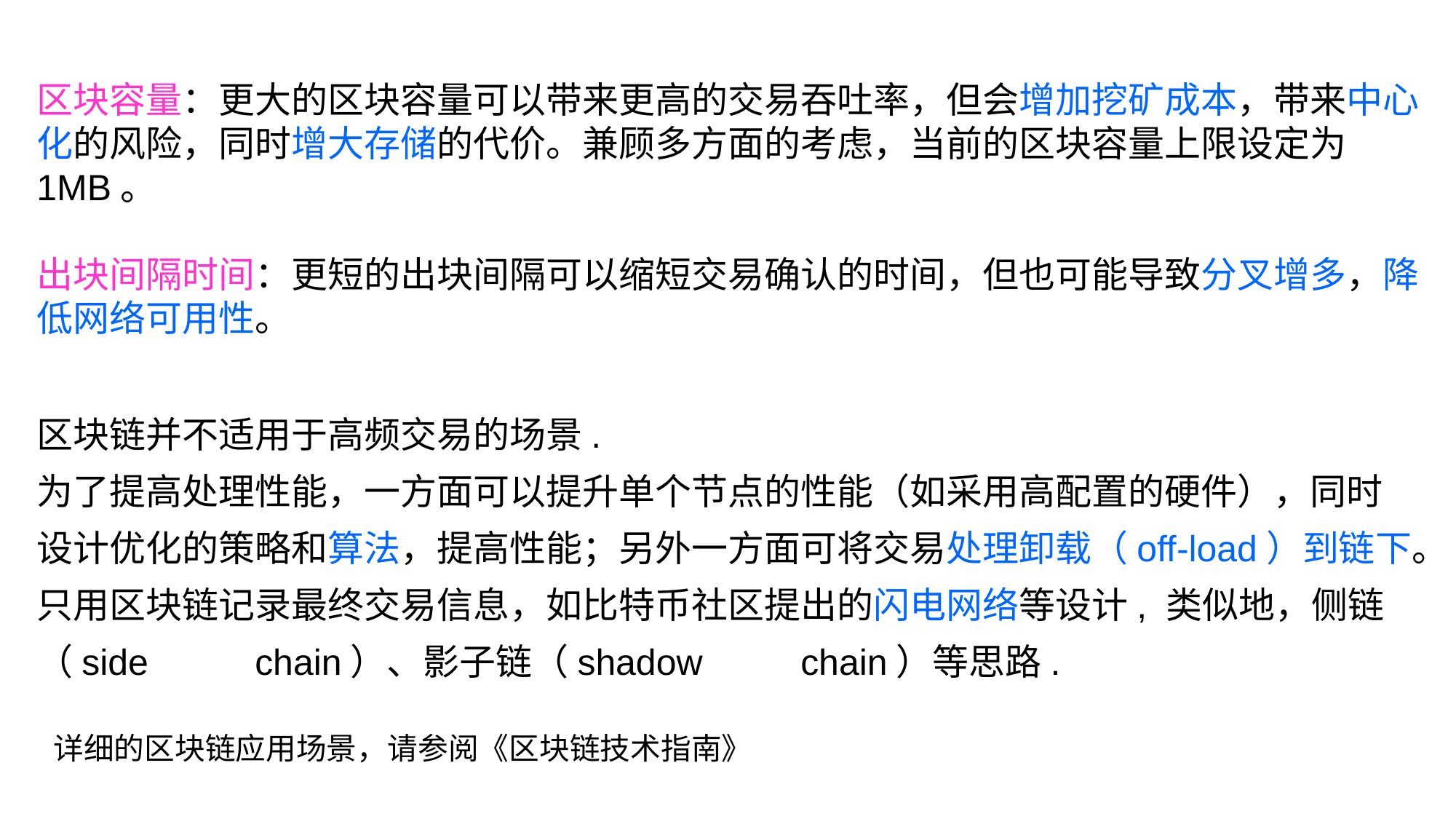

区块容量：更大的区块容量可以带来更高的交易吞吐率，但会增加挖矿成本，带来中心
化的风险，同时增大存储的代价。兼顾多方面的考虑，当前的区块容量上限设定为
1MB。

出块间隔时间：更短的出块间隔可以缩短交易确认的时间，但也可能导致分叉增多，降
低网络可用性。
区块链并不适用于高频交易的场景.
为了提高处理性能，一方面可以提升单个节点的性能（如采用高配置的硬件），同时设计优化的策略和算法，提高性能；另外一方面可将交易处理卸载（off-load）到链下。只用区块链记录最终交易信息，如比特币社区提出的闪电网络等设计, 类似地，侧链（side	chain）、影子链（shadow	chain）等思路.
详细的区块链应用场景，请参阅《区块链技术指南》